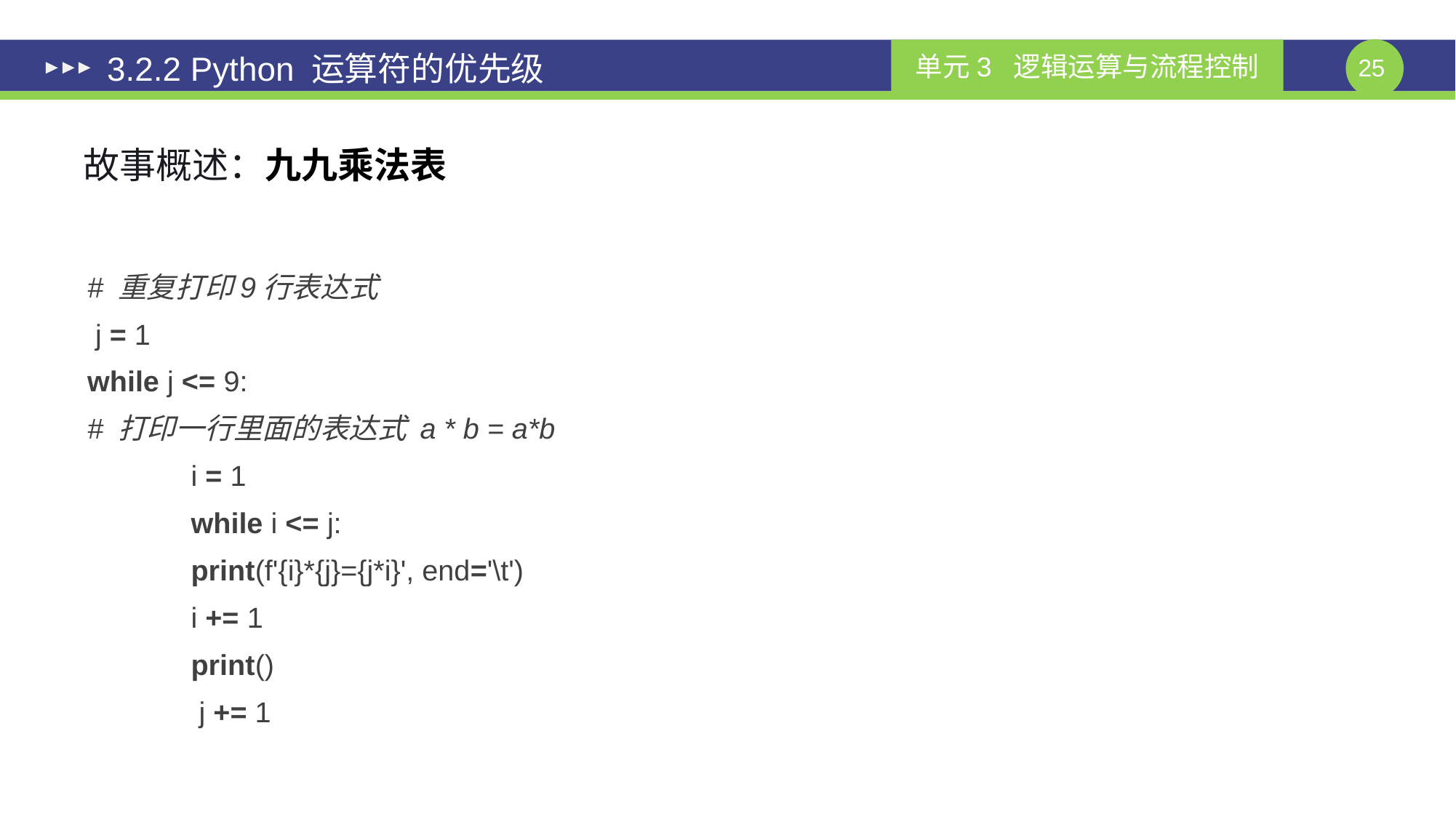

# 3.2.2 Python 运算符的优先级
故事概述：九九乘法表

# 重复打印9⾏表达式
 j = 1
while j <= 9:
# 打印⼀⾏⾥⾯的表达式 a * b = a*b
	i = 1
	while i <= j:
	print(f'{i}*{j}={j*i}', end='\t')
	i += 1
	print()
	 j += 1